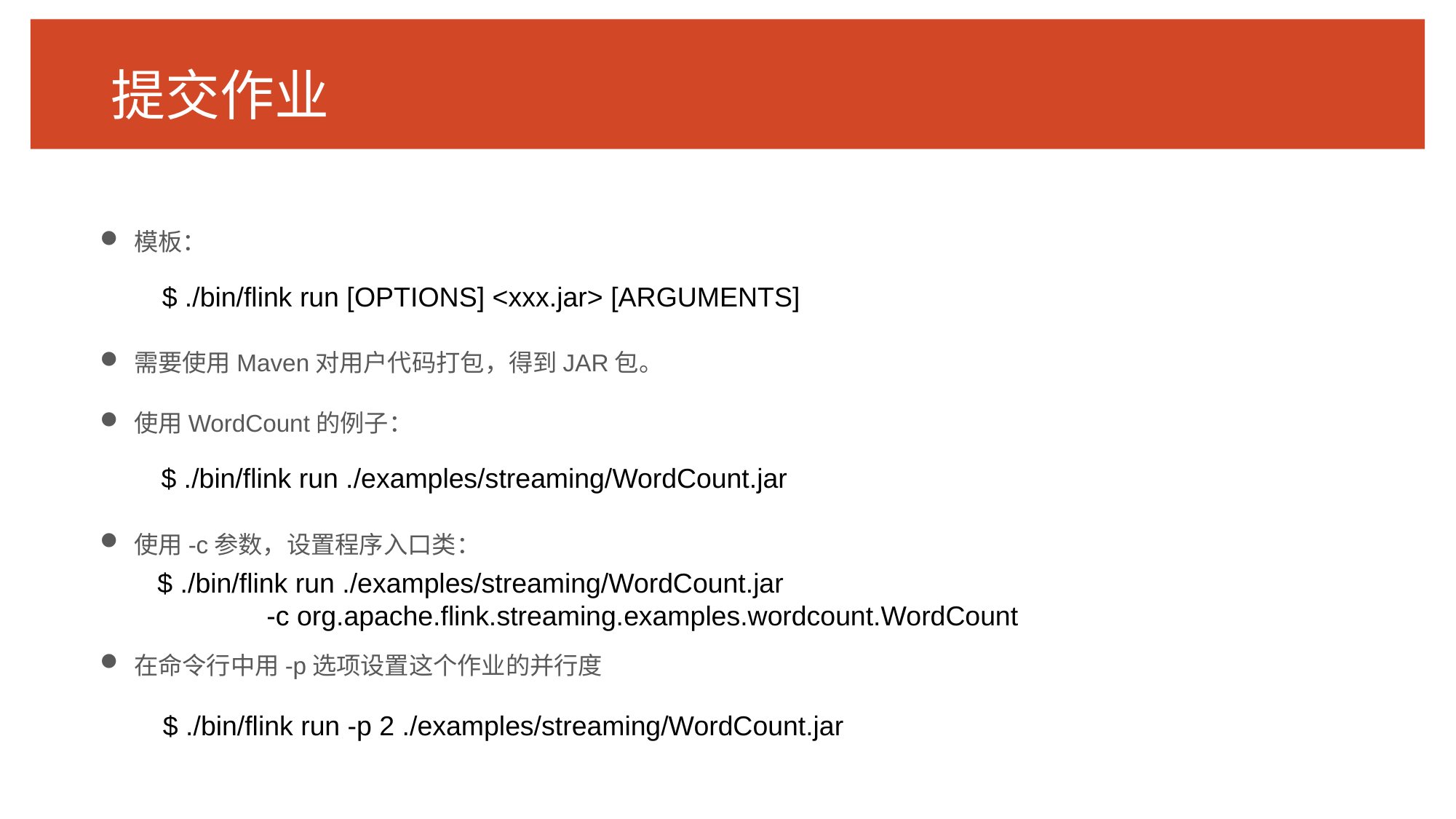

# 提交作业
模板：

需要使用Maven对用户代码打包，得到JAR包。
使用WordCount的例子：

使用-c参数，设置程序入口类：

在命令行中用-p选项设置这个作业的并行度
$ ./bin/flink run [OPTIONS] <xxx.jar> [ARGUMENTS]
$ ./bin/flink run ./examples/streaming/WordCount.jar
$ ./bin/flink run ./examples/streaming/WordCount.jar
	-c org.apache.flink.streaming.examples.wordcount.WordCount
$ ./bin/flink run -p 2 ./examples/streaming/WordCount.jar